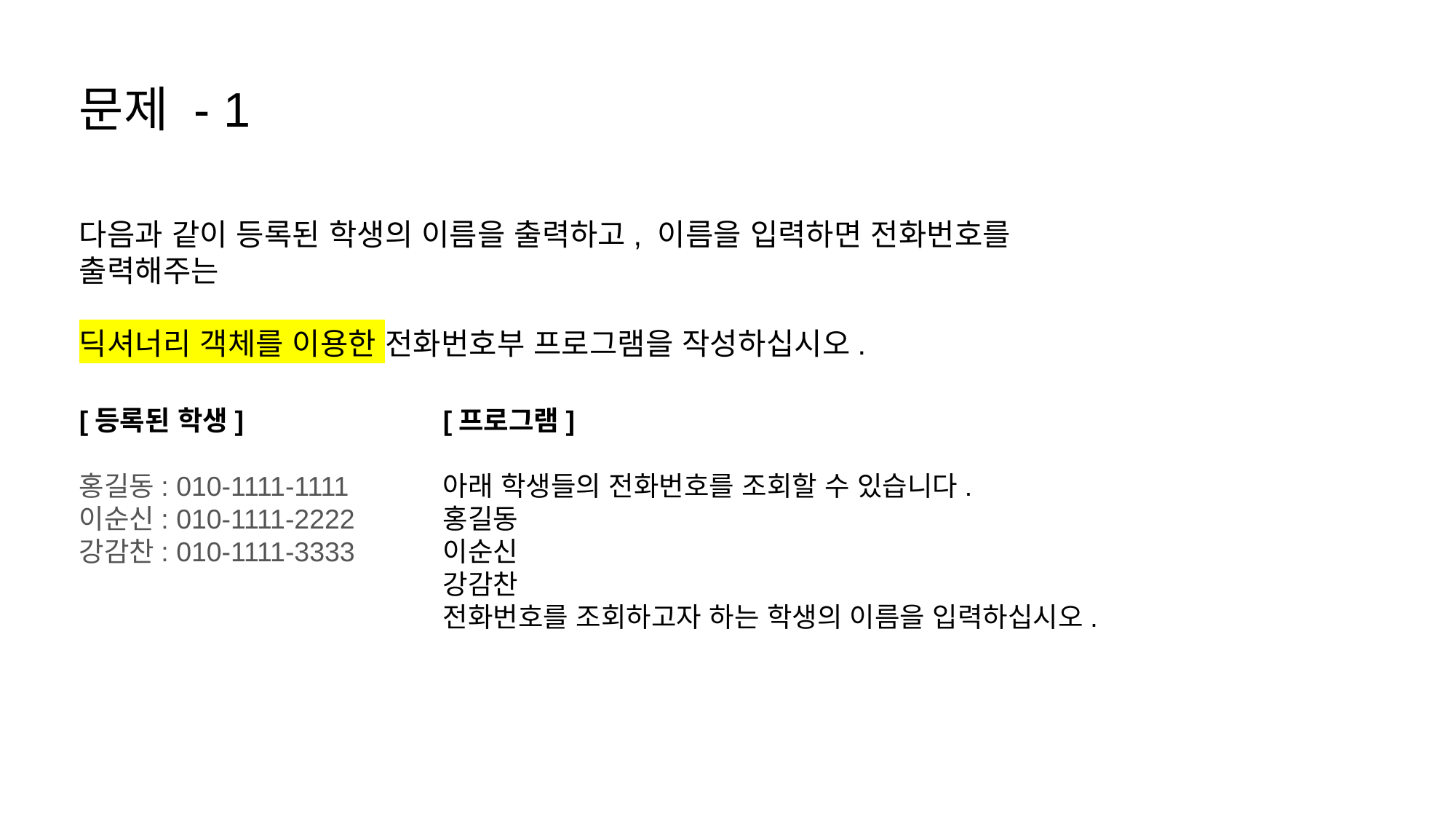

문제 - 1
다음과 같이 등록된 학생의 이름을 출력하고, 이름을 입력하면 전화번호를 출력해주는
딕셔너리 객체를 이용한 전화번호부 프로그램을 작성하십시오.
[등록된 학생]
홍길동: 010-1111-1111
이순신: 010-1111-2222
강감찬: 010-1111-3333
[프로그램]
아래 학생들의 전화번호를 조회할 수 있습니다.
홍길동
이순신
강감찬
전화번호를 조회하고자 하는 학생의 이름을 입력하십시오.